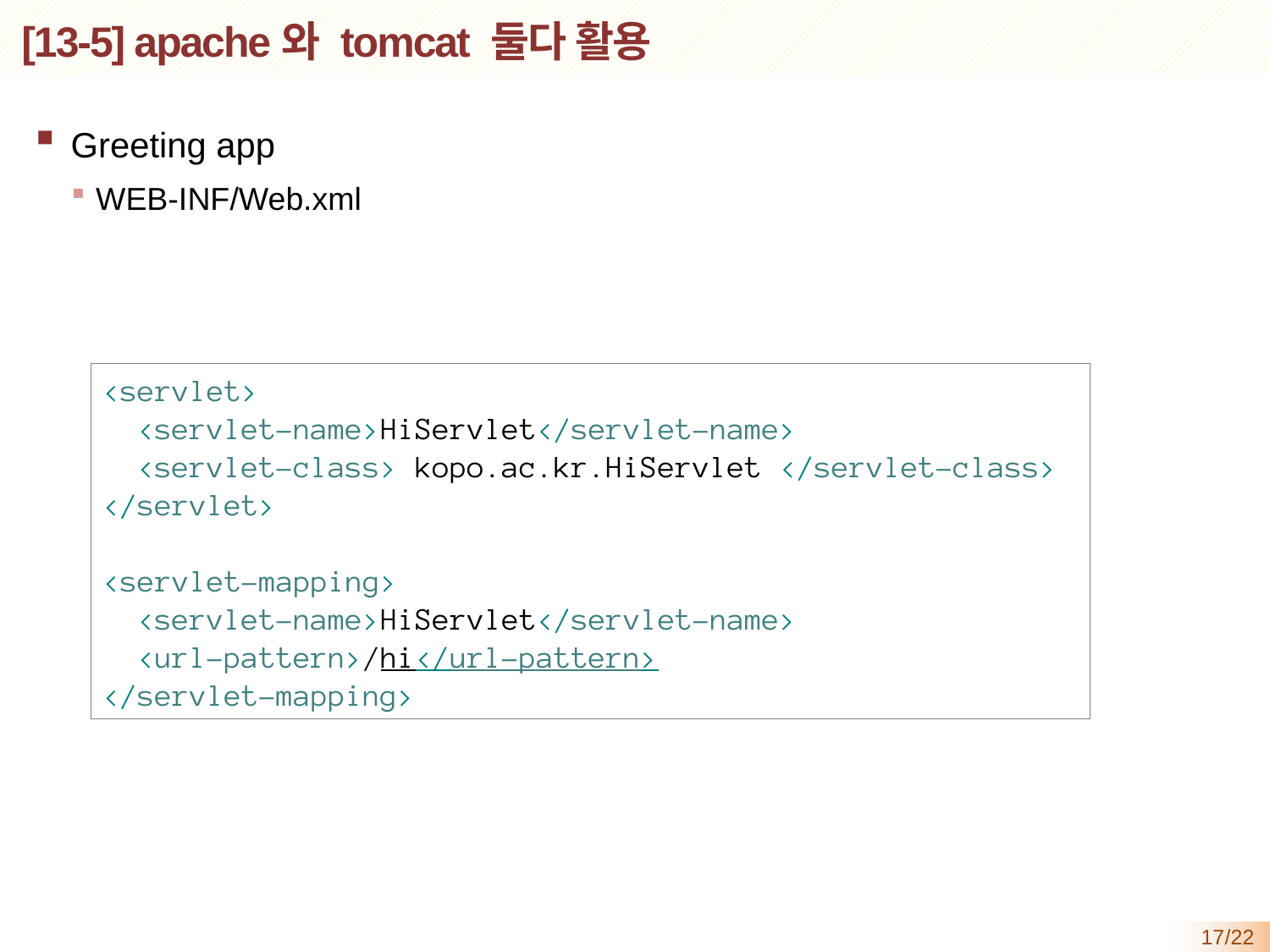

# [13-5] apache와 tomcat 둘다 활용
Greeting app
WEB-INF/Web.xml
<servlet>
  <servlet-name>HiServlet</servlet-name>
  <servlet-class> kopo.ac.kr.HiServlet </servlet-class>
</servlet>

<servlet-mapping>
  <servlet-name>HiServlet</servlet-name>
  <url-pattern>/hi</url-pattern>
</servlet-mapping>